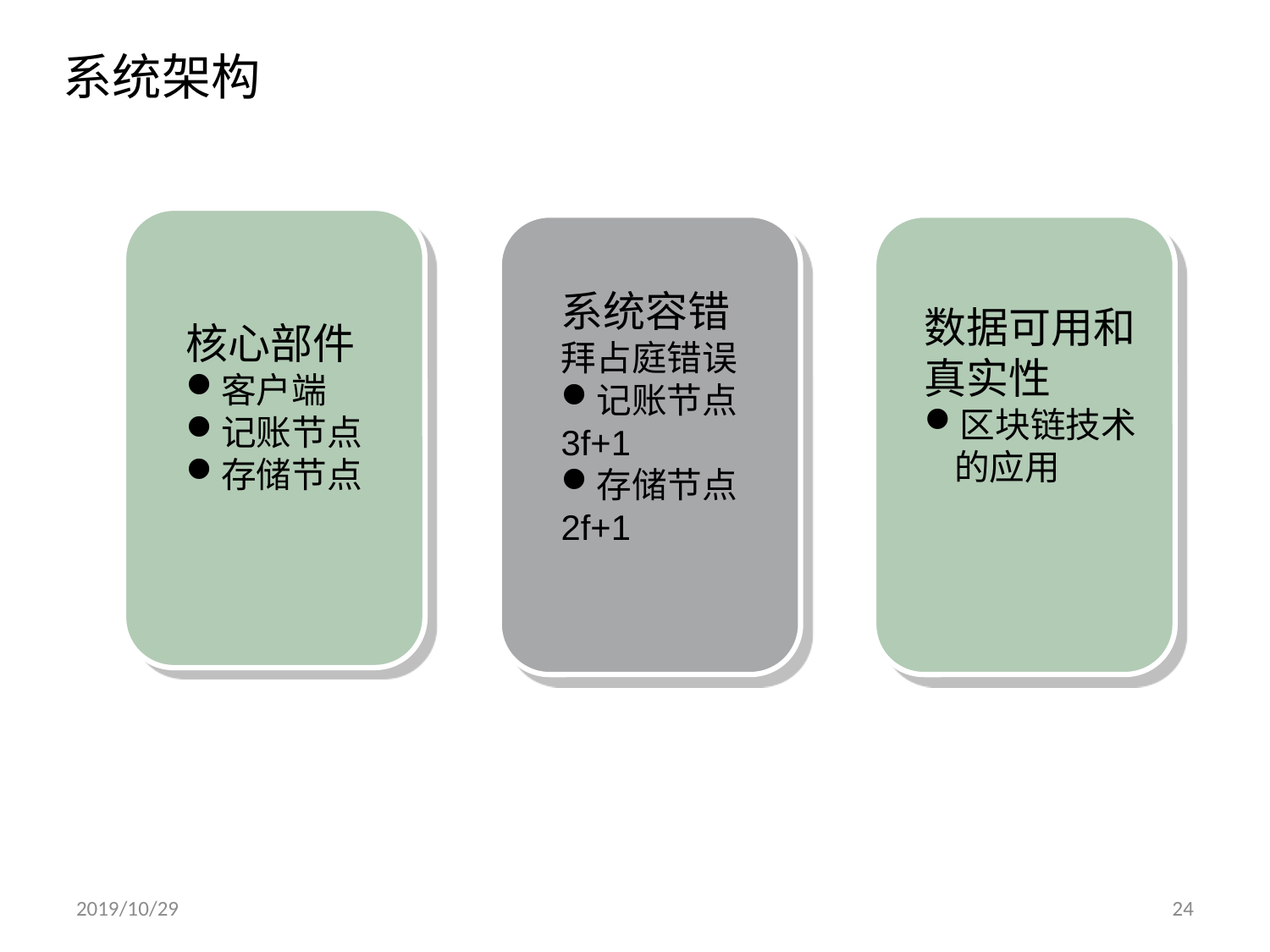

系统架构

点击添加文本
系统容错
拜占庭错误
记账节点
3f+1
存储节点
2f+1

数据可用和真实性
区块链技术的应用

核心部件
客户端
记账节点
存储节点
点击添加文本
点击添加文本
点击添加文本
2019/10/29
24